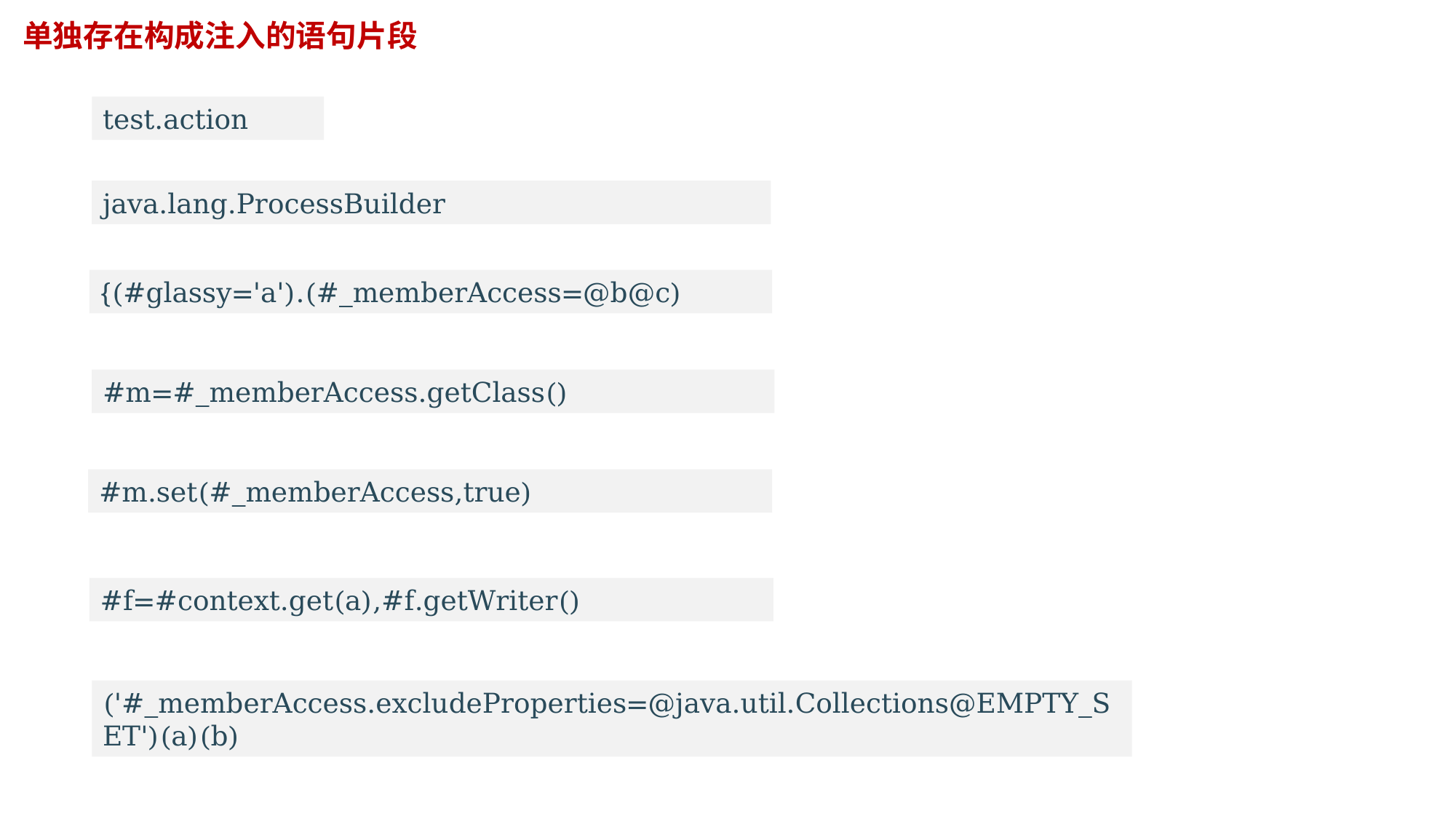

单独存在构成注入的语句片段
test.action
java.lang.ProcessBuilder
{(#glassy='a').(#_memberAccess=@b@c)
#m=#_memberAccess.getClass()
#m.set(#_memberAccess,true)
#f=#context.get(a),#f.getWriter()
('#_memberAccess.excludeProperties=@java.util.Collections@EMPTY_SET')(a)(b)